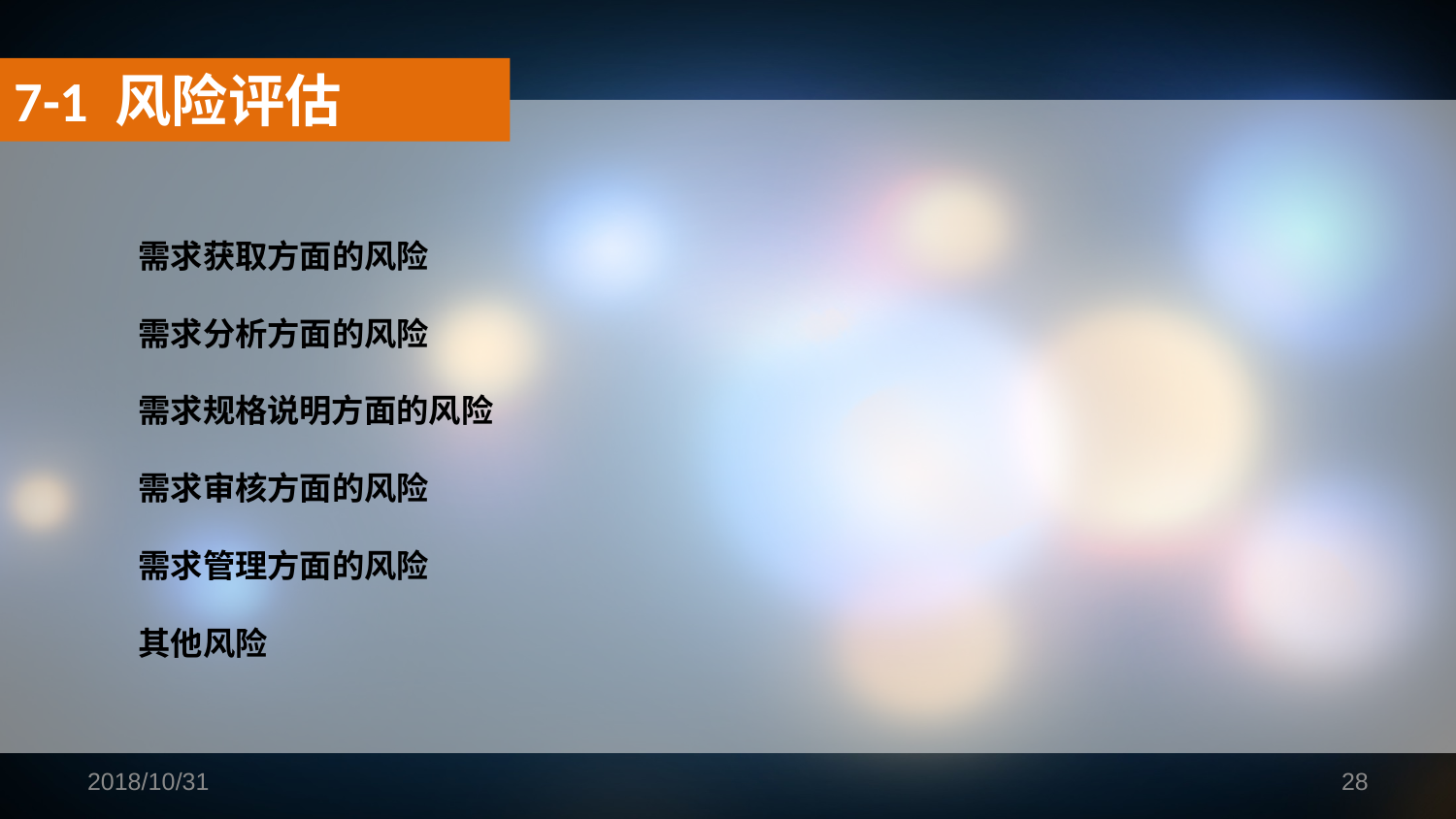

7-1 风险评估

需求获取方面的风险
需求分析方面的风险
需求规格说明方面的风险
需求审核方面的风险
需求管理方面的风险
其他风险
2018/10/31
28